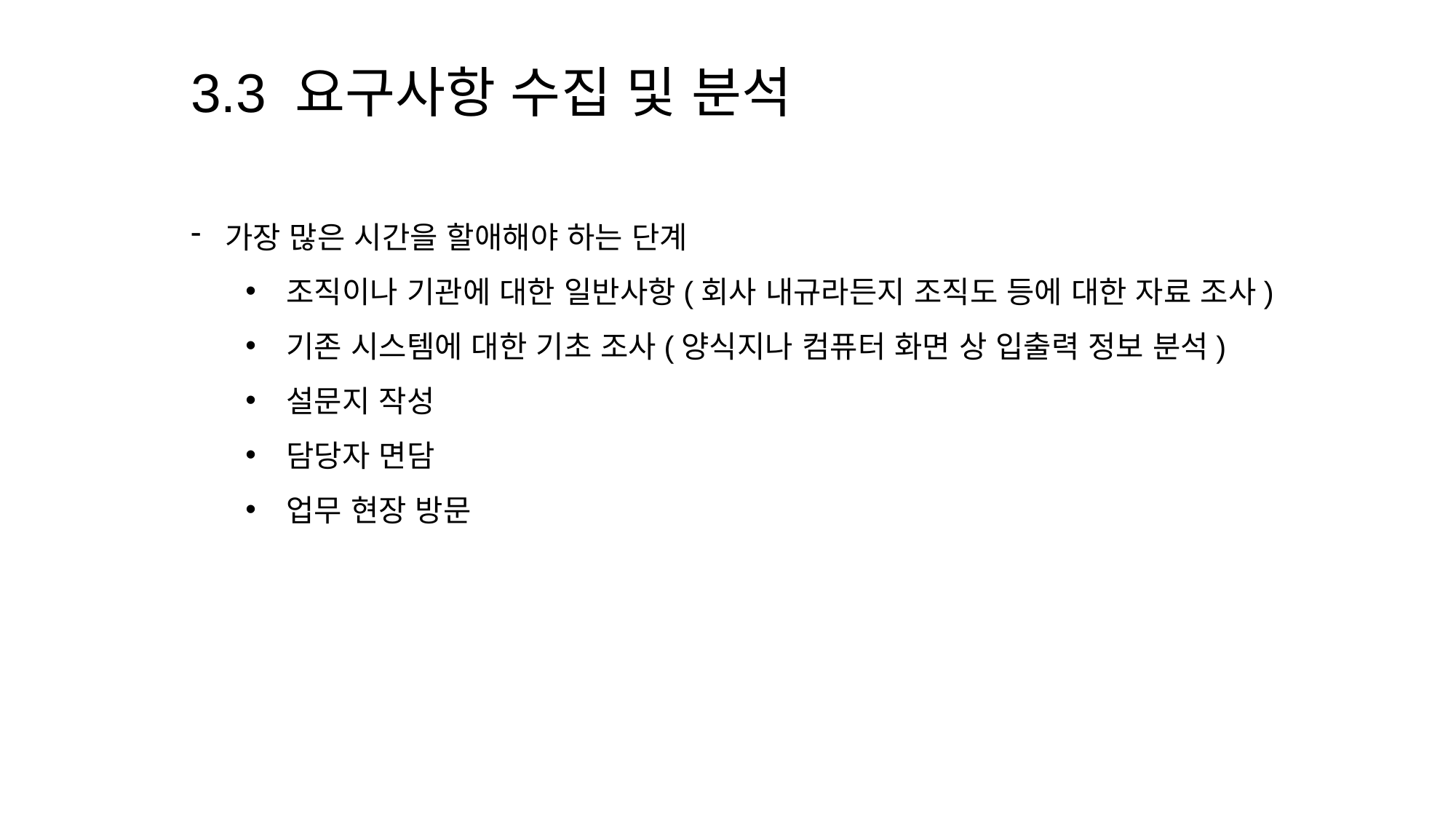

3.3 요구사항 수집 및 분석
가장 많은 시간을 할애해야 하는 단계
조직이나 기관에 대한 일반사항(회사 내규라든지 조직도 등에 대한 자료 조사)
기존 시스템에 대한 기초 조사(양식지나 컴퓨터 화면 상 입출력 정보 분석)
설문지 작성
담당자 면담
업무 현장 방문